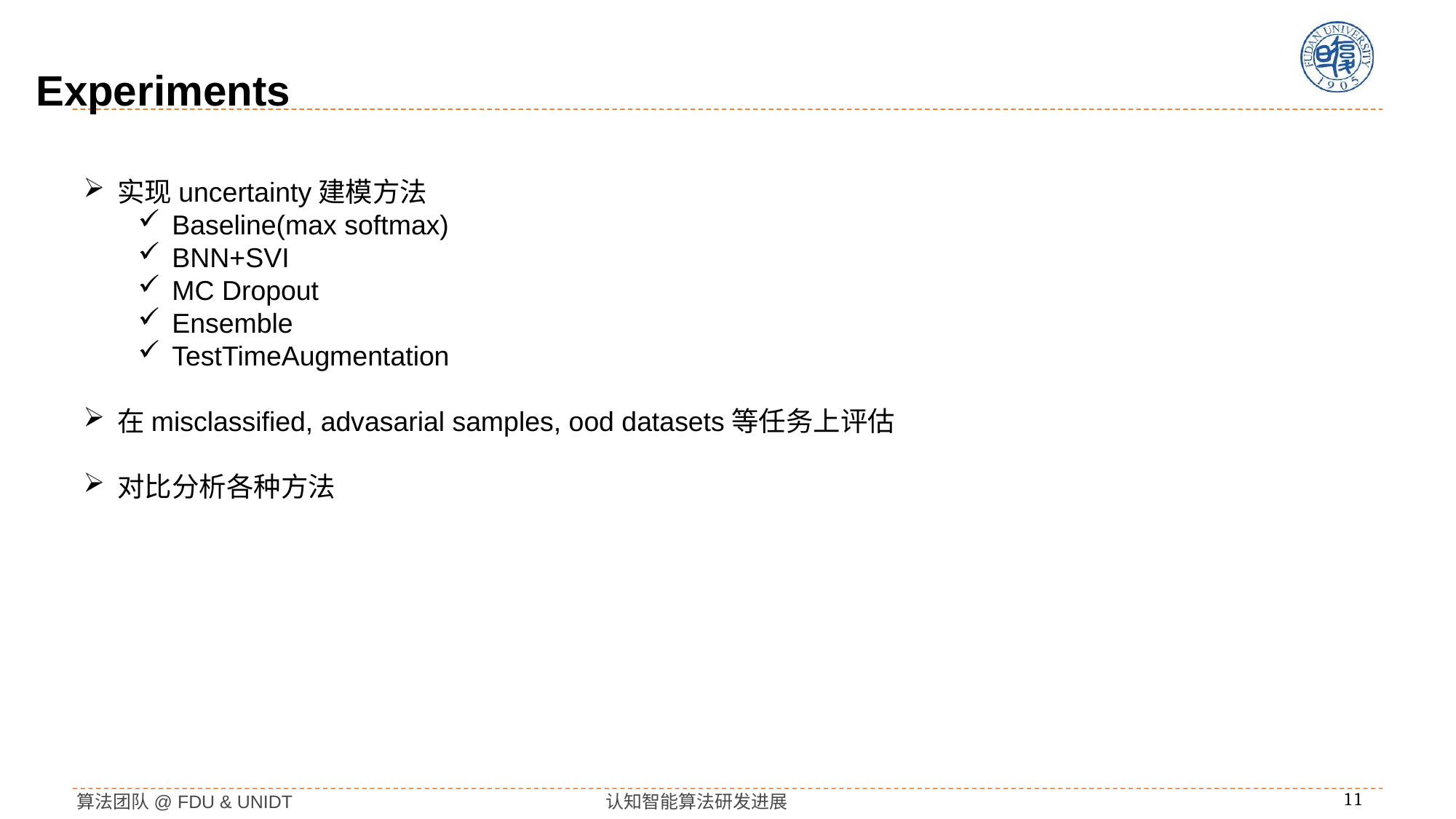

Experiments
实现uncertainty建模方法
Baseline(max softmax)
BNN+SVI
MC Dropout
Ensemble
TestTimeAugmentation

在misclassified, advasarial samples, ood datasets等任务上评估

对比分析各种方法